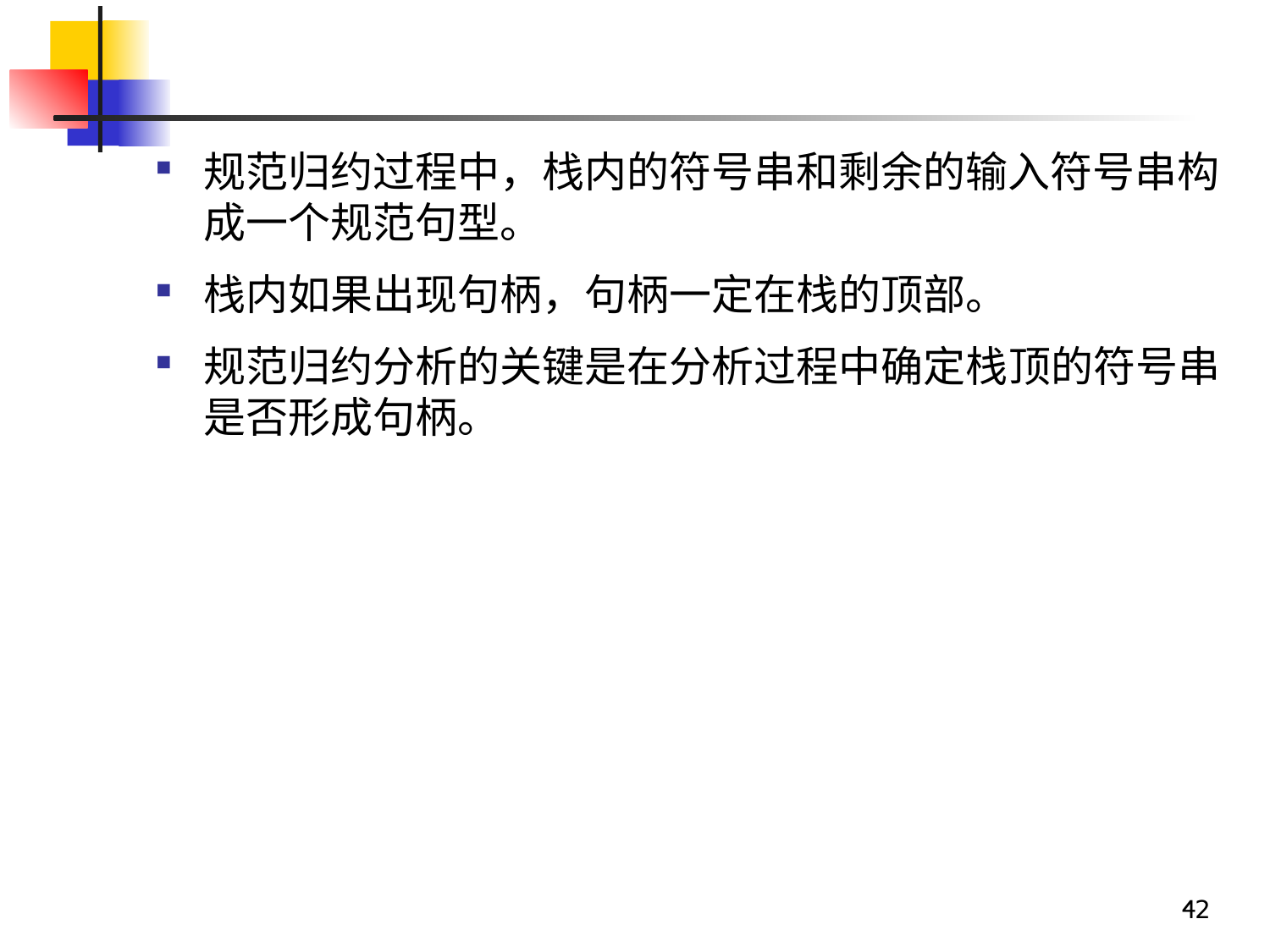

#
规范归约过程中，栈内的符号串和剩余的输入符号串构成一个规范句型。
栈内如果出现句柄，句柄一定在栈的顶部。
规范归约分析的关键是在分析过程中确定栈顶的符号串是否形成句柄。

42